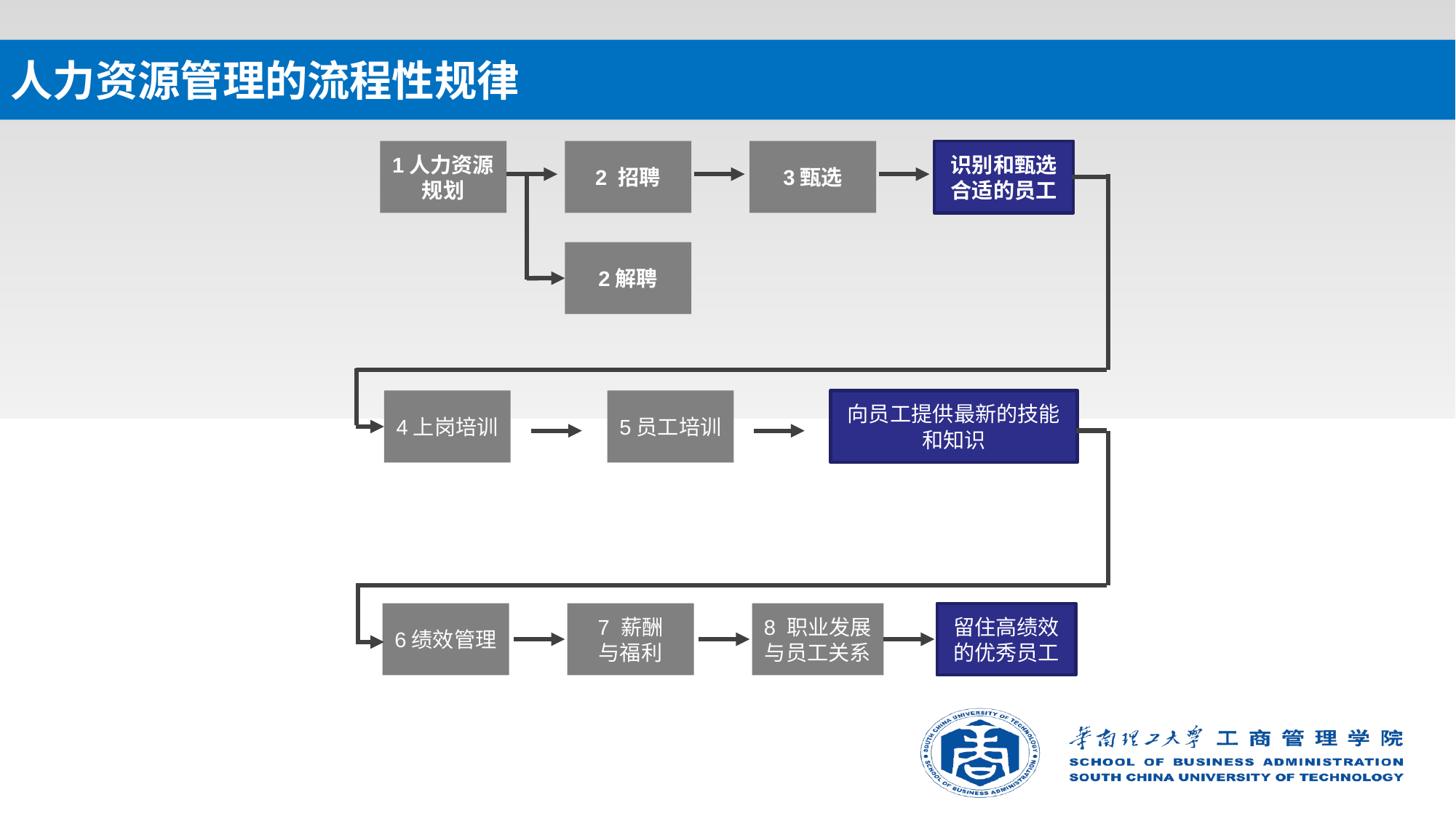

# 人力资源管理的流程性规律
1人力资源规划
2 招聘
3甄选
识别和甄选合适的员工
2解聘
向员工提供最新的技能和知识
4上岗培训
5员工培训
6绩效管理
7 薪酬
与福利
8 职业发展与员工关系
留住高绩效的优秀员工